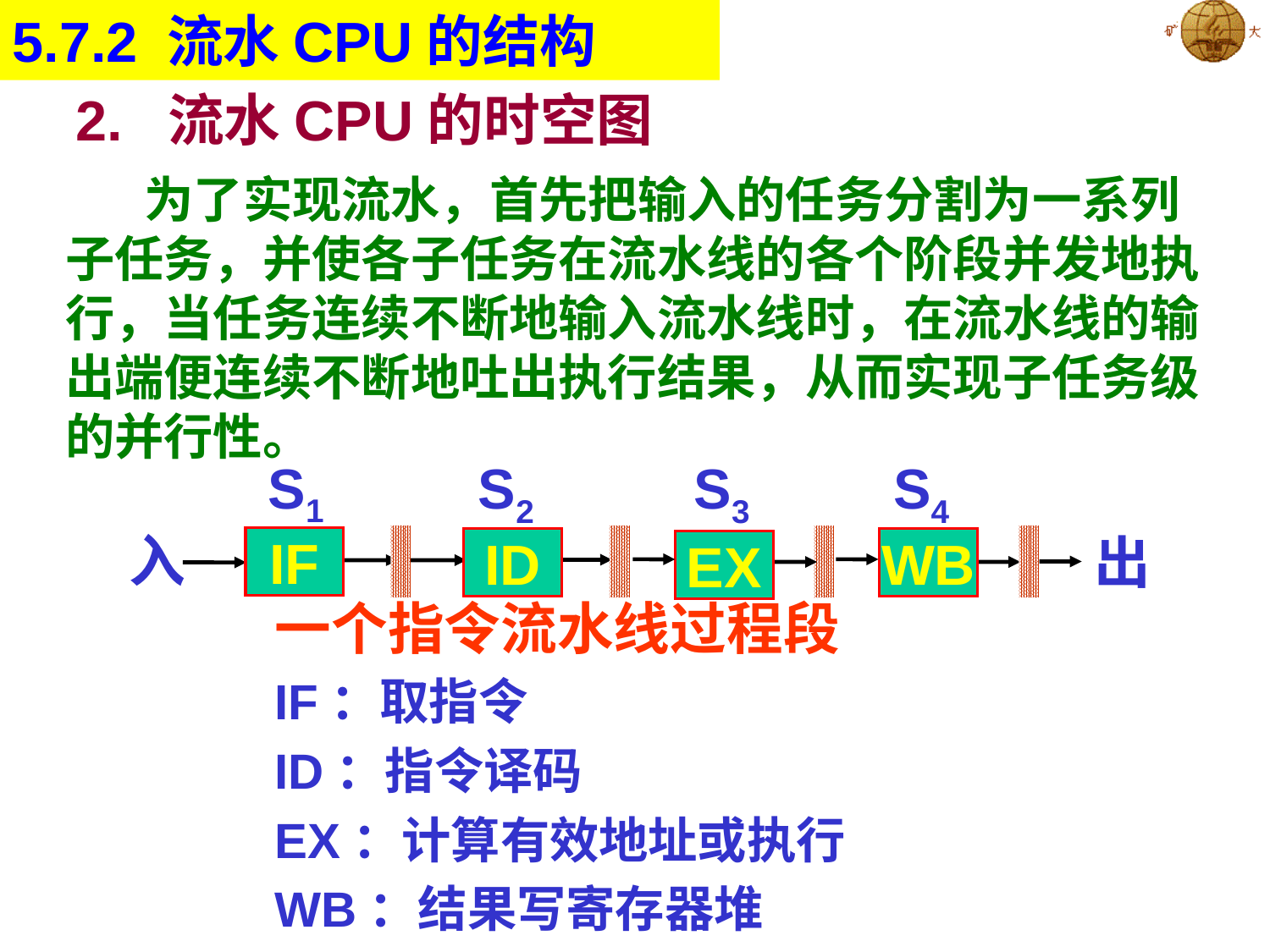

5.7.2 流水CPU的结构
2.  流水CPU的时空图
      为了实现流水，首先把输入的任务分割为一系列子任务，并使各子任务在流水线的各个阶段并发地执行，当任务连续不断地输入流水线时，在流水线的输出端便连续不断地吐出执行结果，从而实现子任务级的并行性。
S1
IF
S2
ID
S3
EX
S4
WB
入

出

一个指令流水线过程段
IF：取指令
ID：指令译码
EX：计算有效地址或执行
WB：结果写寄存器堆